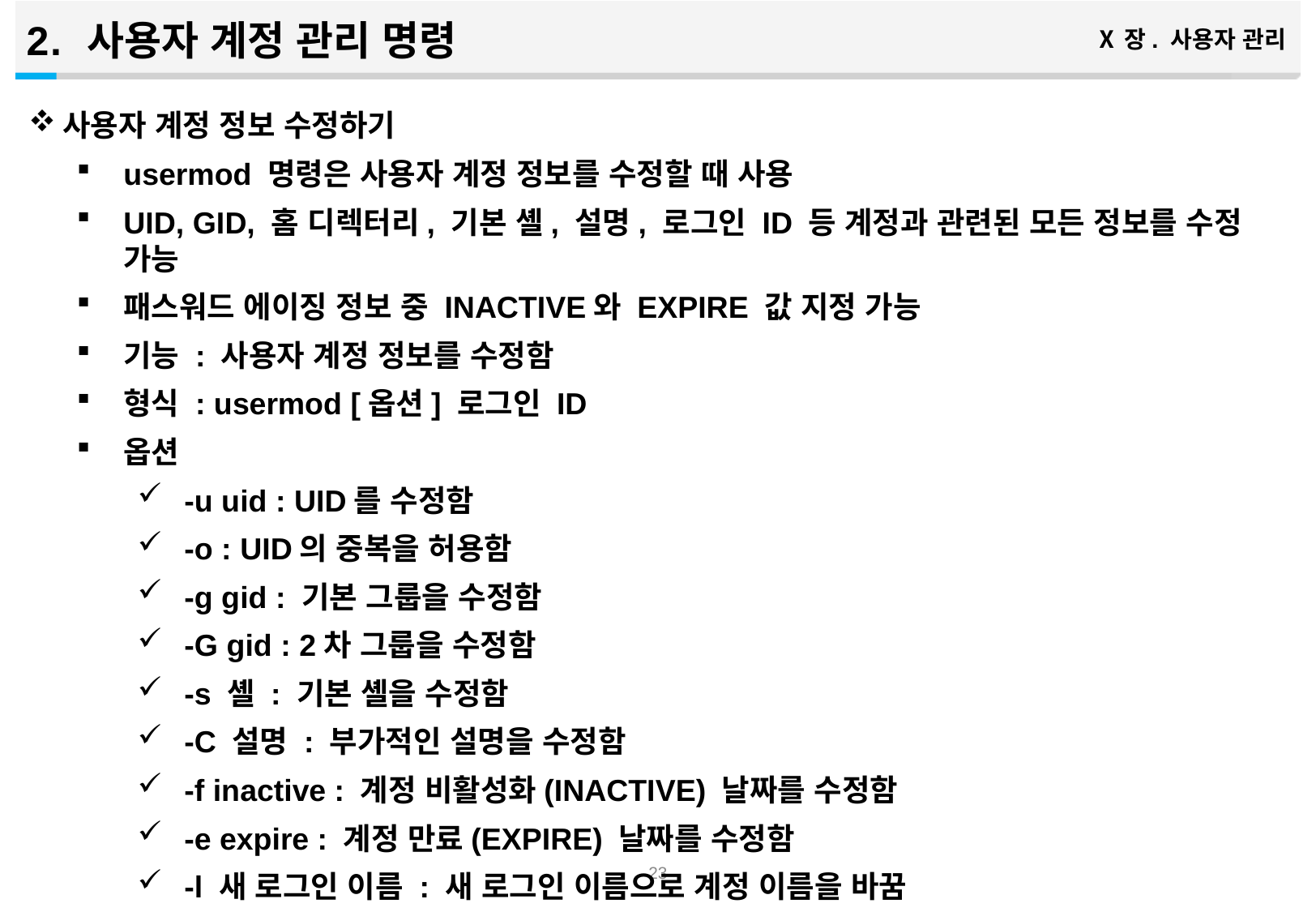

사용자 계정 관리 명령
Ⅹ장. 사용자 관리
사용자 계정 정보 수정하기
usermod 명령은 사용자 계정 정보를 수정할 때 사용
UID, GID, 홈 디렉터리, 기본 셸, 설명, 로그인 ID 등 계정과 관련된 모든 정보를 수정 가능
패스워드 에이징 정보 중 INACTIVE와 EXPIRE 값 지정 가능
기능 : 사용자 계정 정보를 수정함
형식 : usermod [옵션] 로그인 ID
옵션
-u uid : UID를 수정함
-o : UID의 중복을 허용함
-g gid : 기본 그룹을 수정함
-G gid : 2차 그룹을 수정함
-s 셸 : 기본 셸을 수정함
-C 설명 : 부가적인 설명을 수정함
-f inactive : 계정 비활성화(INACTIVE) 날짜를 수정함
-e expire : 계정 만료(EXPIRE) 날짜를 수정함
-l 새 로그인 이름 : 새 로그인 이름으로 계정 이름을 바꿈
23